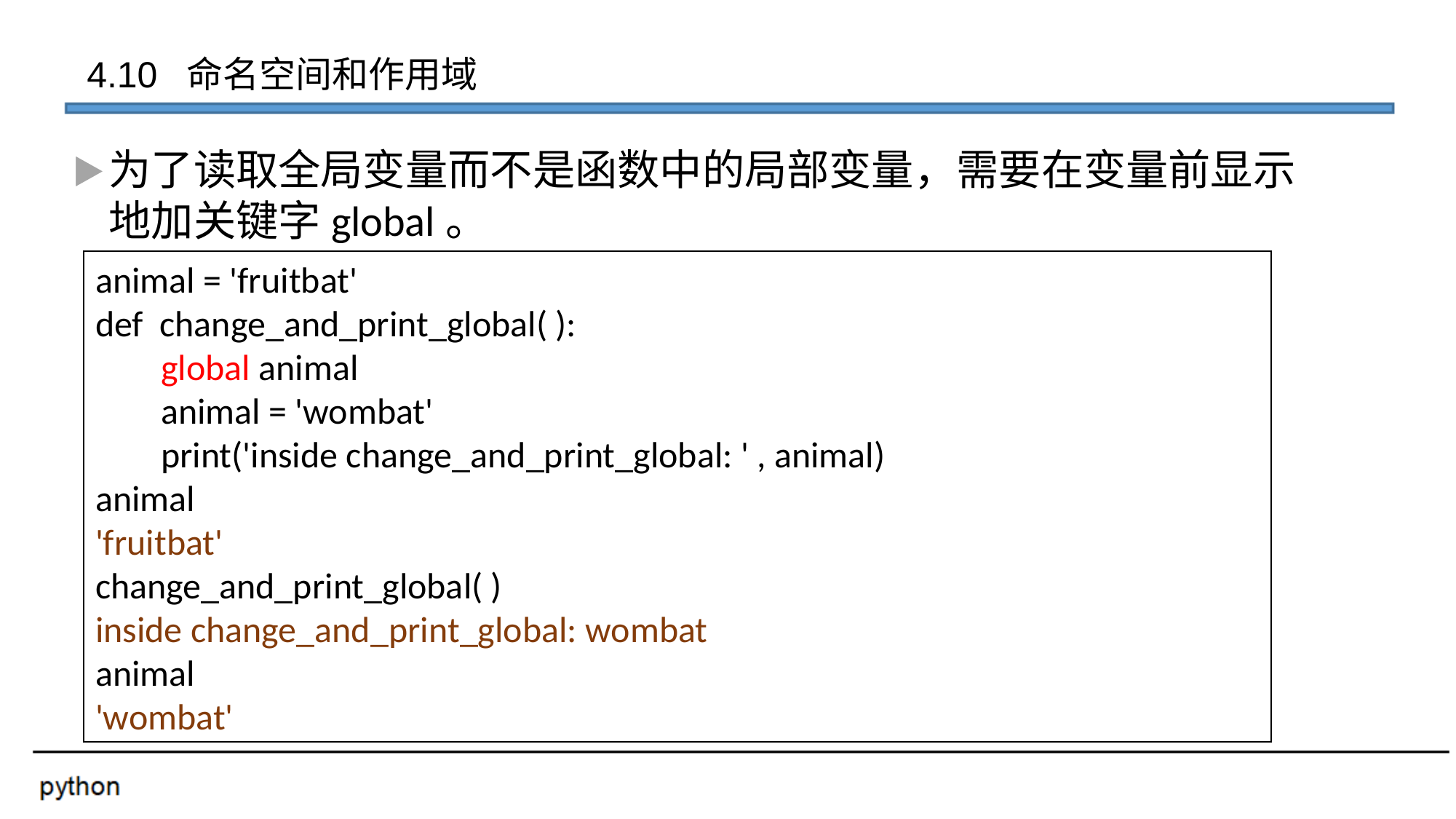

4.10  命名空间和作用域
为了读取全局变量而不是函数中的局部变量，需要在变量前显示地加关键字global。

animal = 'fruitbat'
def  change_and_print_global( ):
        global animal
        animal = 'wombat'
        print('inside change_and_print_global: ' , animal)
animal
'fruitbat'
change_and_print_global( )
inside change_and_print_global: wombat
animal
'wombat'
58